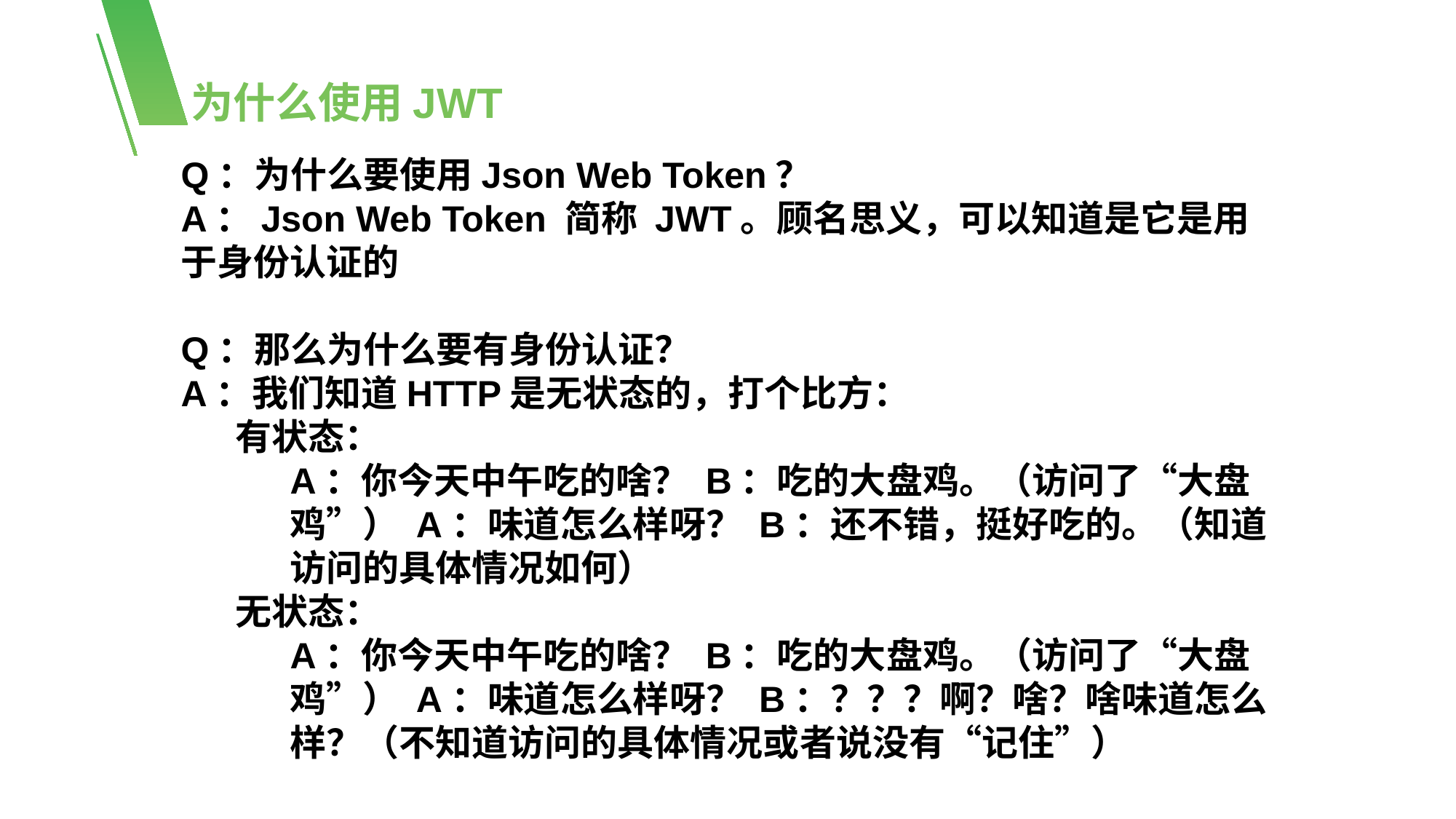

为什么使用JWT
Q：为什么要使用Json Web Token？
A：Json Web Token 简称 JWT。顾名思义，可以知道是它是用于身份认证的

Q：那么为什么要有身份认证？
A：我们知道HTTP是无状态的，打个比方：
有状态：
A：你今天中午吃的啥？ B：吃的大盘鸡。（访问了“大盘鸡”） A：味道怎么样呀？ B：还不错，挺好吃的。（知道访问的具体情况如何）
无状态：
A：你今天中午吃的啥？ B：吃的大盘鸡。（访问了“大盘鸡”） A：味道怎么样呀？ B：？？？啊？啥？啥味道怎么样？（不知道访问的具体情况或者说没有“记住”）